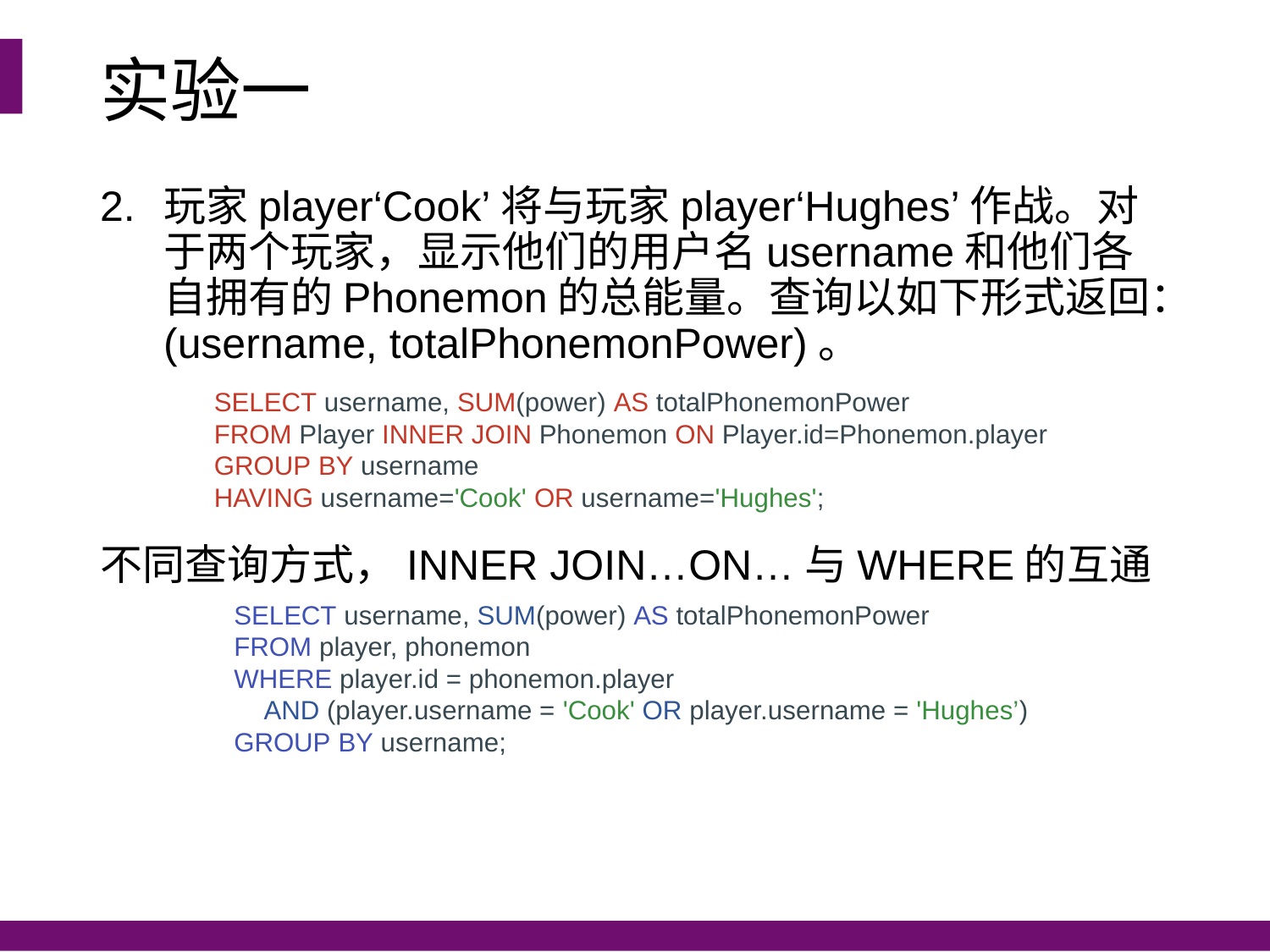

# 实验一
玩家player‘Cook’将与玩家player‘Hughes’作战。对于两个玩家，显示他们的用户名username和他们各自拥有的Phonemon的总能量。查询以如下形式返回：(username, totalPhonemonPower)。

不同查询方式，INNER JOIN…ON…与WHERE的互通
SELECT username, SUM(power) AS totalPhonemonPower
FROM Player INNER JOIN Phonemon ON Player.id=Phonemon.player
GROUP BY username
HAVING username='Cook' OR username='Hughes';
SELECT username, SUM(power) AS totalPhonemonPower
FROM player, phonemon
WHERE player.id = phonemon.player
    AND (player.username = 'Cook' OR player.username = 'Hughes’)
GROUP BY username;
28